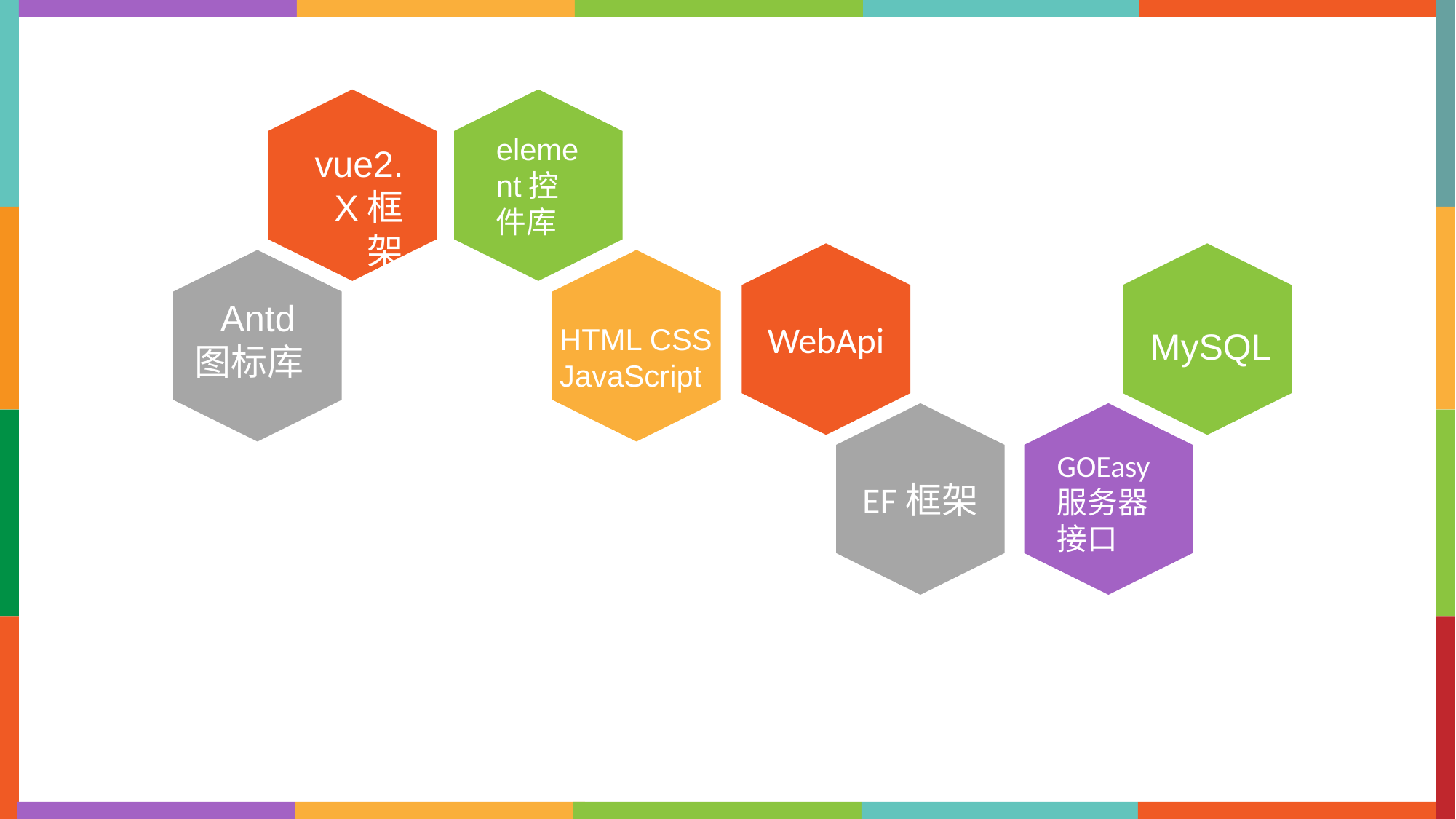

element控件库
vue2.X框架

Antd图标库
WebAPI
WebApi
HTML CSS JavaScript
MySQL

GOEasy服务器接口
EF框架